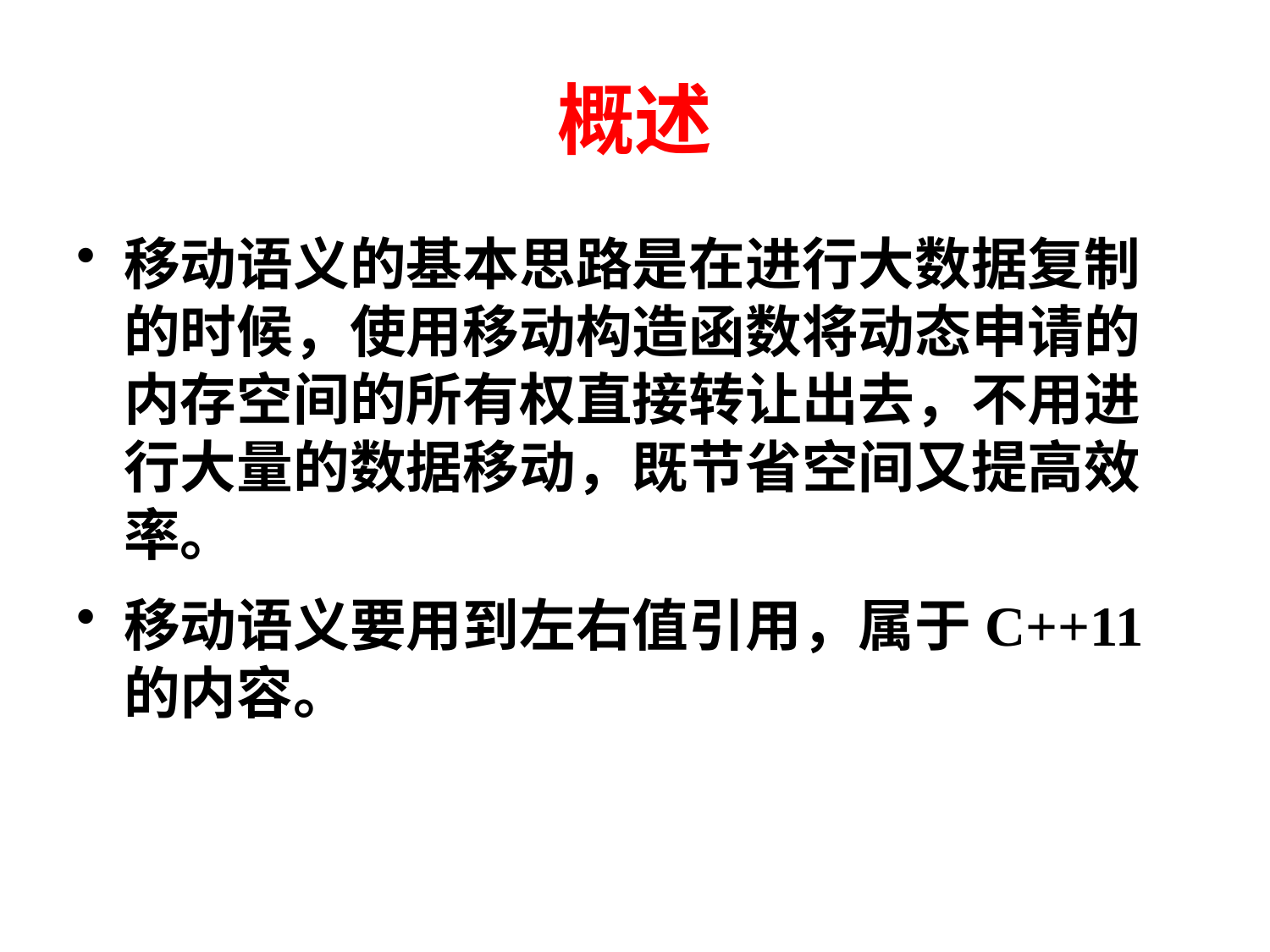

# 概述
移动语义的基本思路是在进行大数据复制的时候，使用移动构造函数将动态申请的内存空间的所有权直接转让出去，不用进行大量的数据移动，既节省空间又提高效率。
移动语义要用到左右值引用，属于C++11的内容。